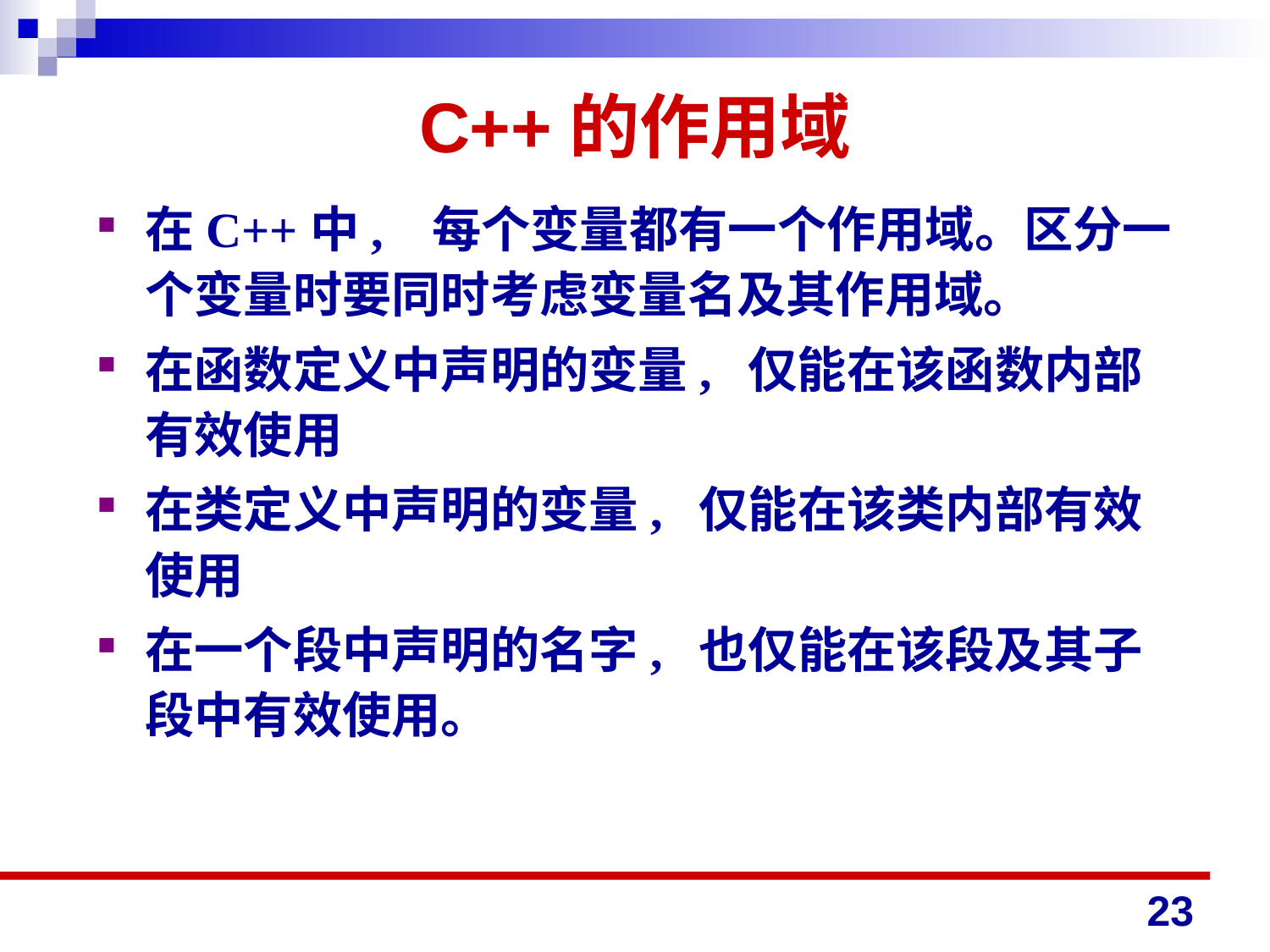

# C++的作用域
在C++中,   每个变量都有一个作用域。区分一个变量时要同时考虑变量名及其作用域。
在函数定义中声明的变量,  仅能在该函数内部有效使用
在类定义中声明的变量,  仅能在该类内部有效使用
在一个段中声明的名字,  也仅能在该段及其子段中有效使用。
23